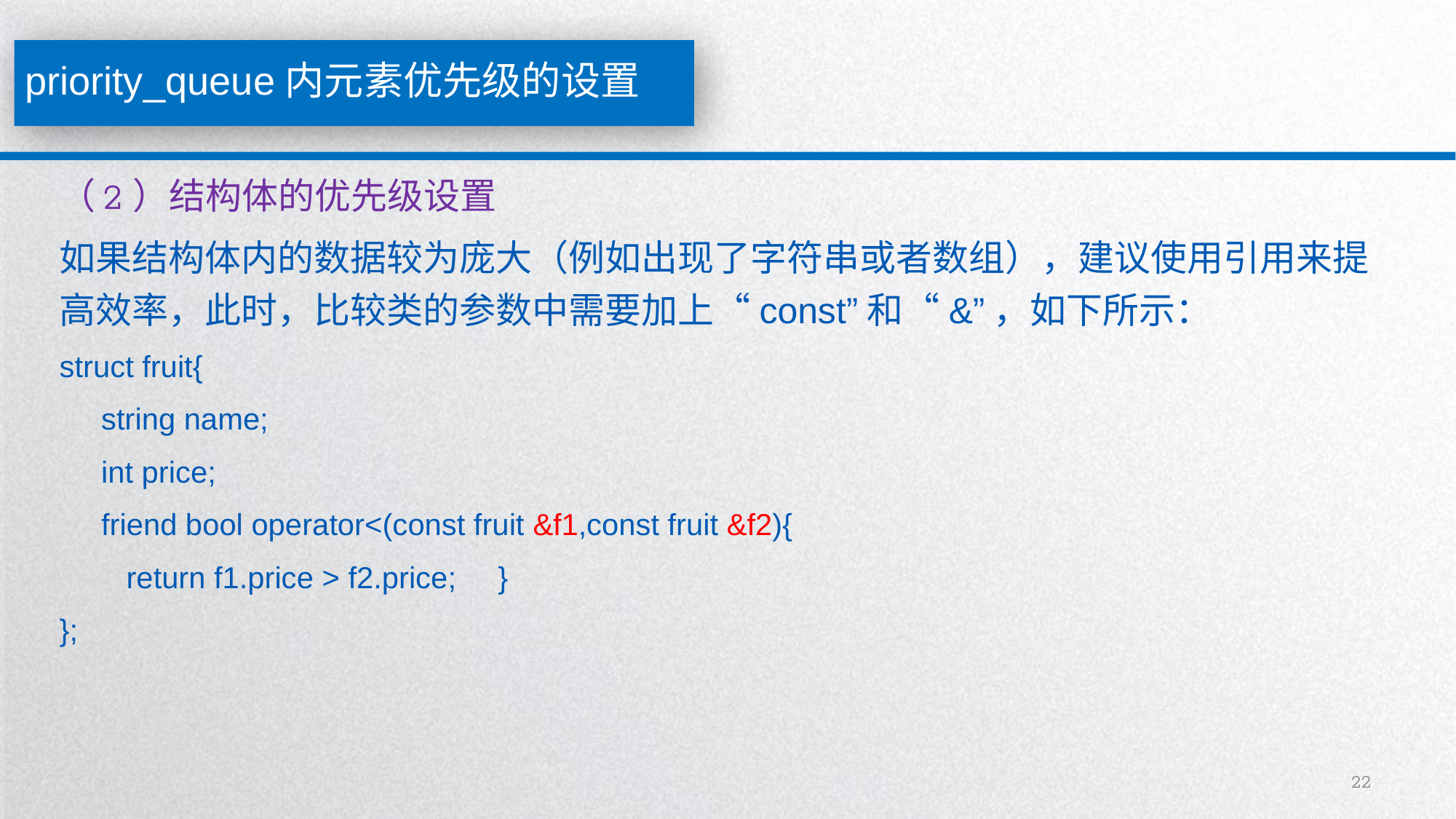

priority_queue内元素优先级的设置
（2）结构体的优先级设置
如果结构体内的数据较为庞大（例如出现了字符串或者数组），建议使用引用来提高效率，此时，比较类的参数中需要加上“const”和“&”，如下所示：
struct fruit{
     string name;
     int price;
     friend bool operator<(const fruit &f1,const fruit &f2){
        return f1.price > f2.price;     }
};

22